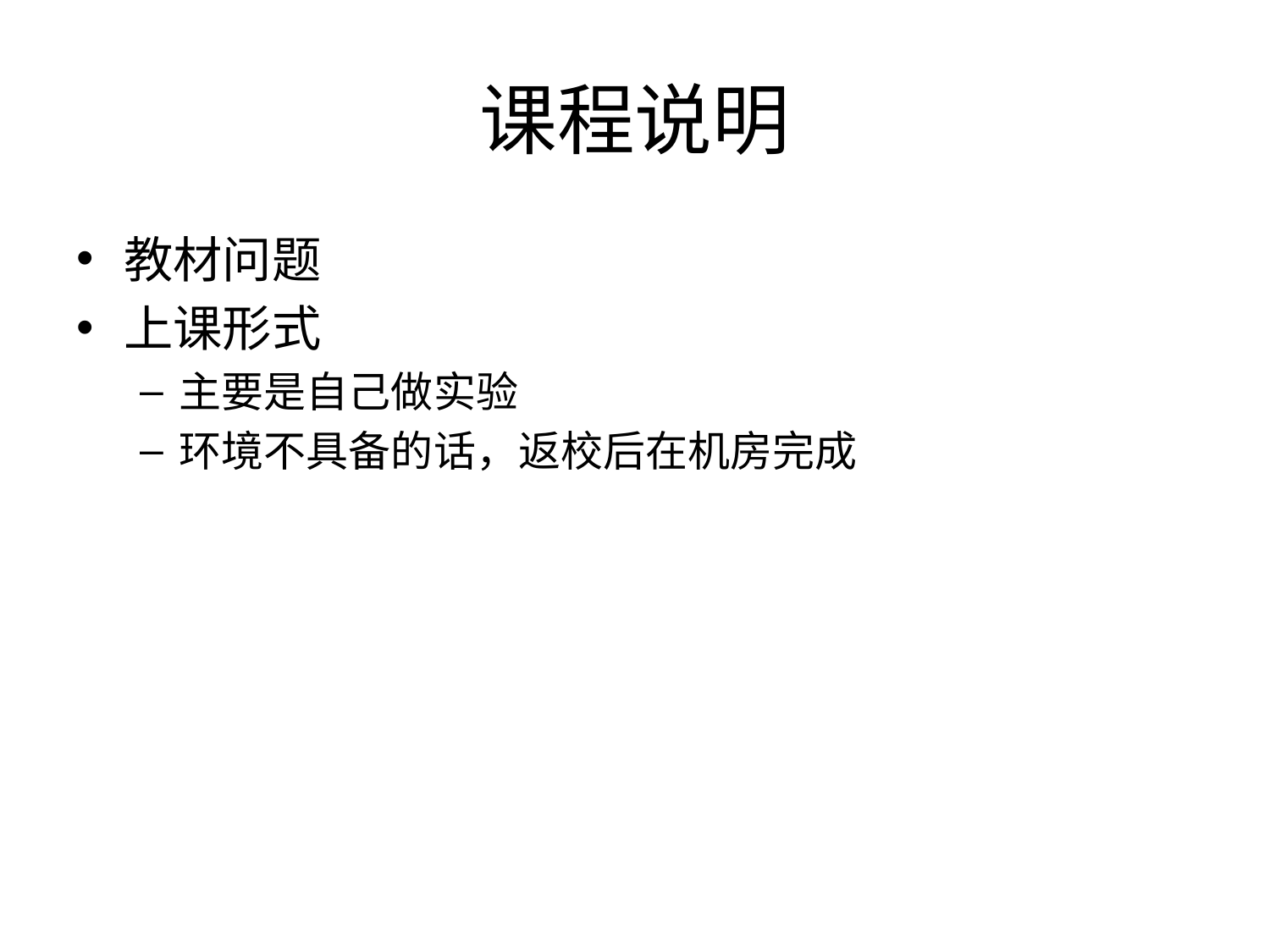

# 课程说明
教材问题
上课形式
主要是自己做实验
环境不具备的话，返校后在机房完成